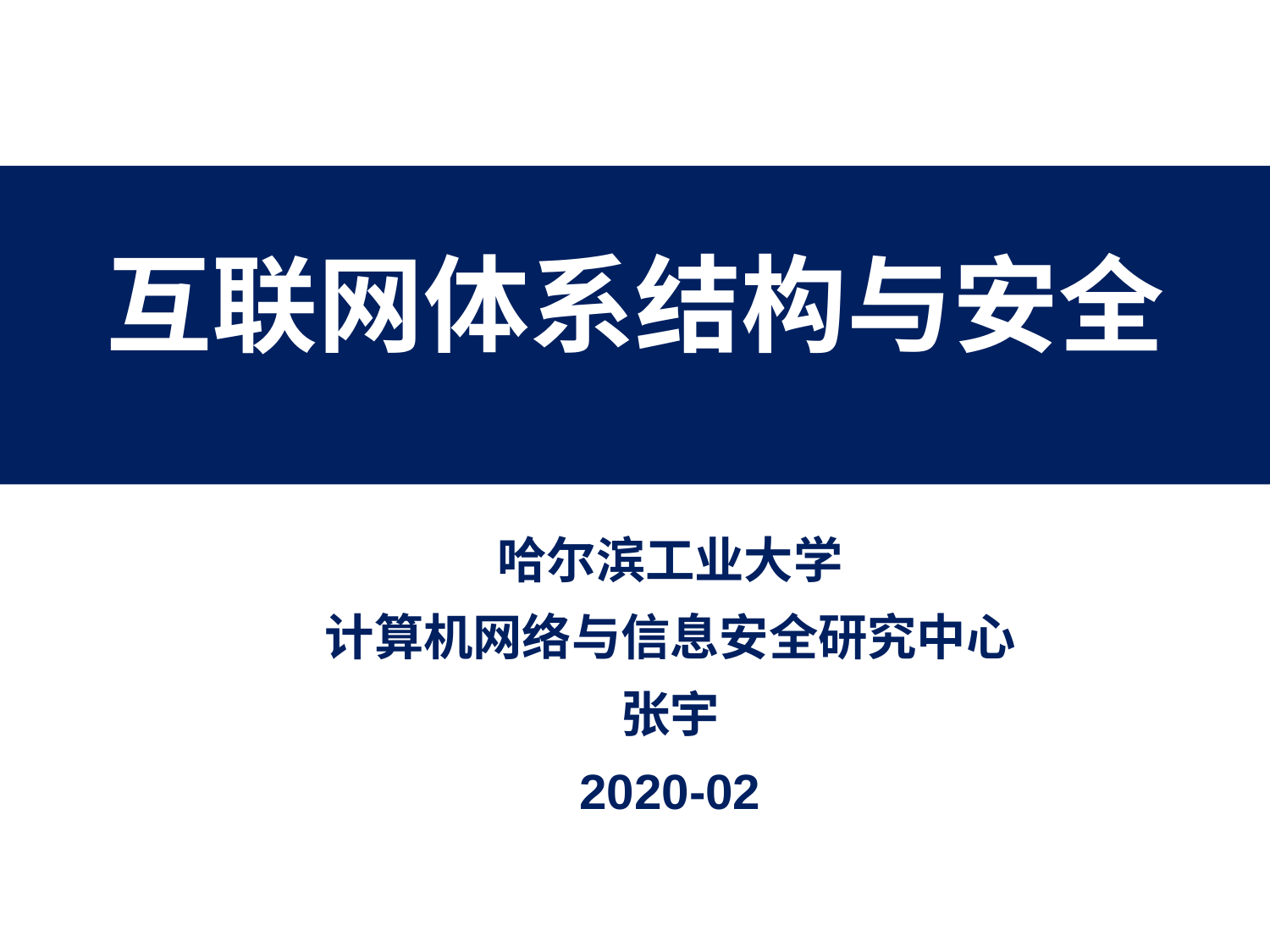

# 互联网体系结构与安全
哈尔滨工业大学
计算机网络与信息安全研究中心
张宇
2020-02